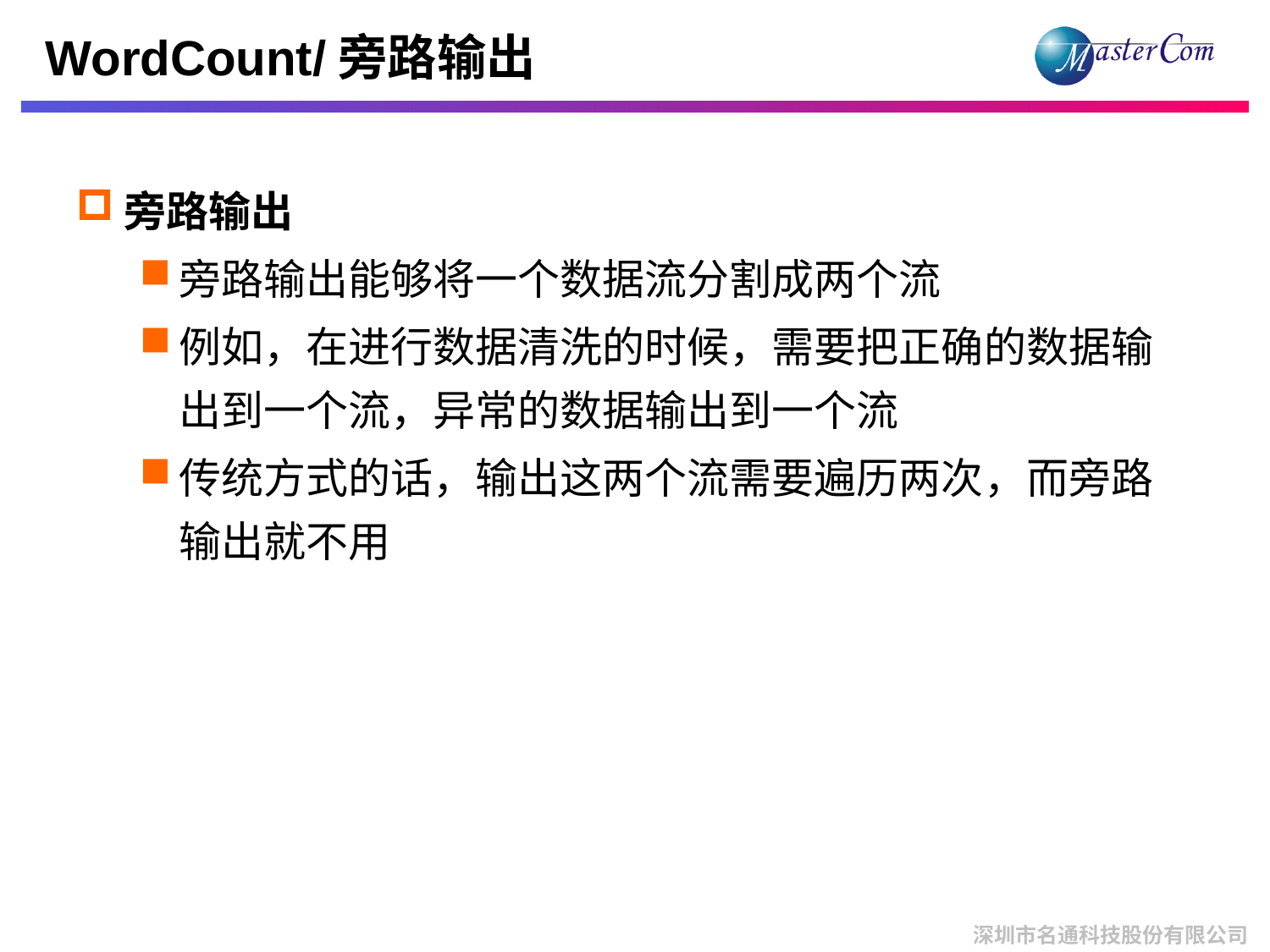

# WordCount/旁路输出
旁路输出
旁路输出能够将一个数据流分割成两个流
例如，在进行数据清洗的时候，需要把正确的数据输出到一个流，异常的数据输出到一个流
传统方式的话，输出这两个流需要遍历两次，而旁路输出就不用